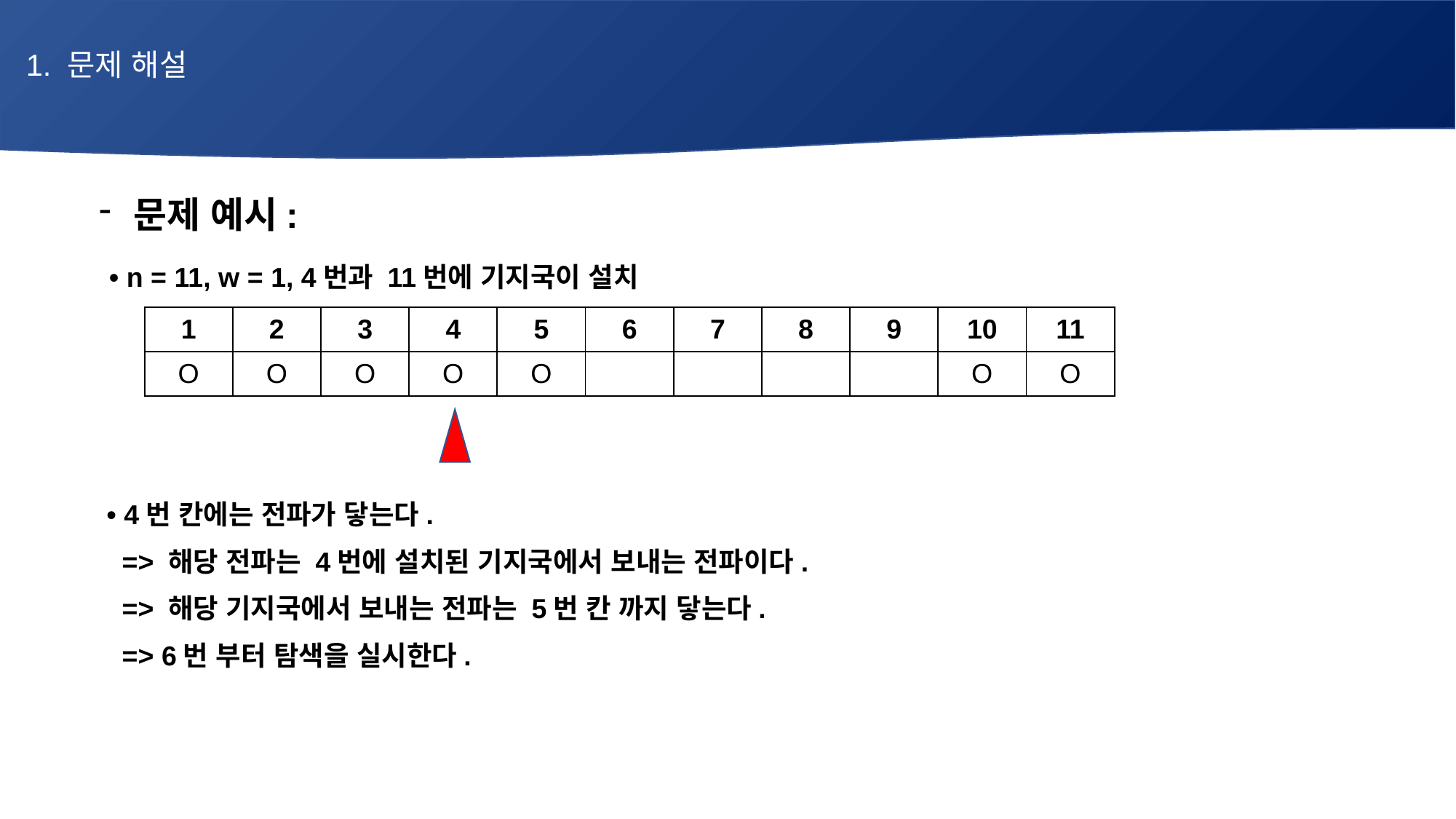

1. 문제 해설
문제 예시:
 • n = 11, w = 1, 4번과 11번에 기지국이 설치

 • 4번 칸에는 전파가 닿는다.
   => 해당 전파는 4번에 설치된 기지국에서 보내는 전파이다.
   => 해당 기지국에서 보내는 전파는 5번 칸 까지 닿는다.
   => 6번 부터 탐색을 실시한다.

| 1 | 2 | 3 | 4 | 5 | 6 | 7 | 8 | 9 | 10 | 11 |
| --- | --- | --- | --- | --- | --- | --- | --- | --- | --- | --- |
| O | O | O | O | O |  |  |  |  | O | O |